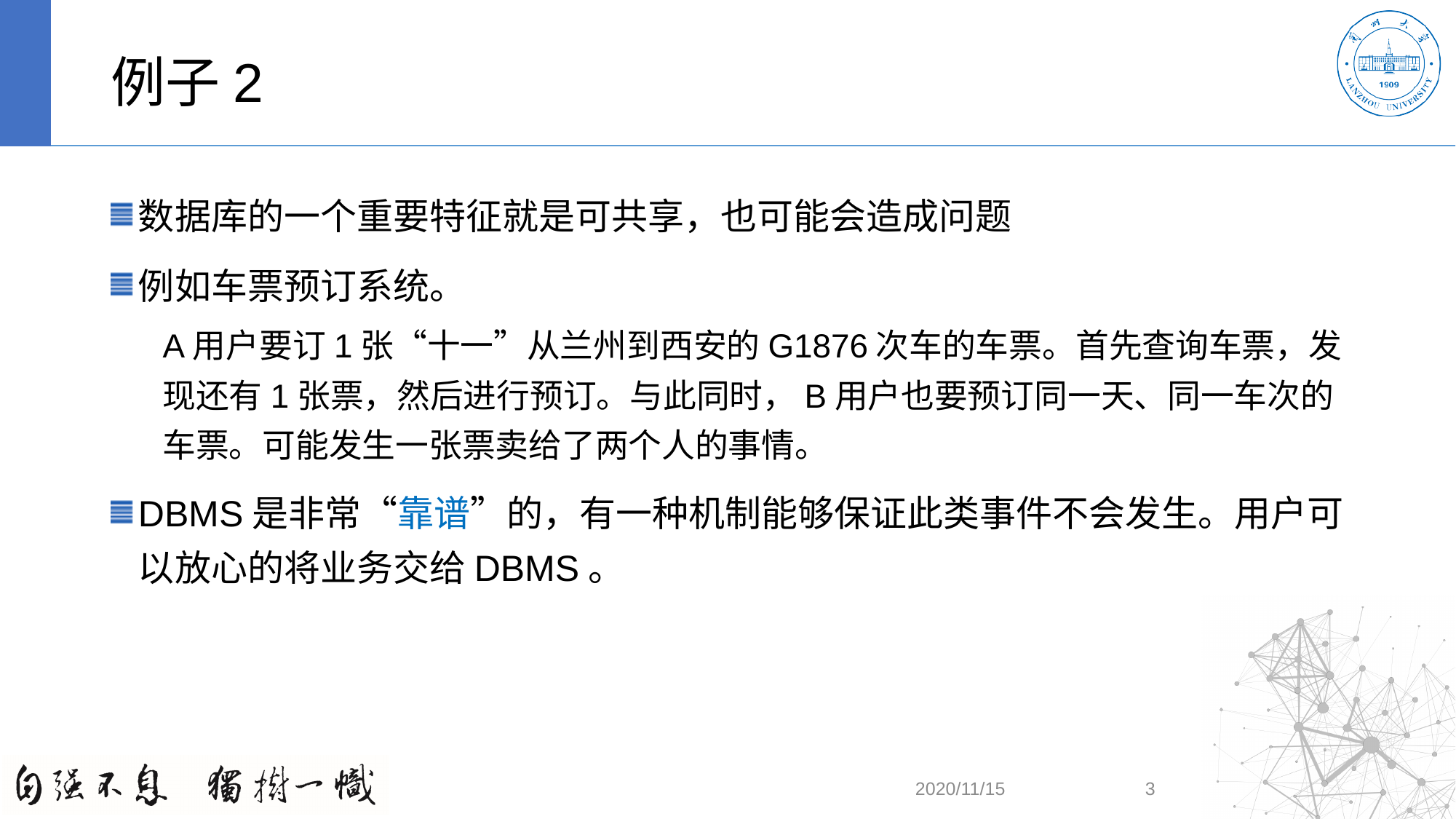

# 例子2
数据库的一个重要特征就是可共享，也可能会造成问题
例如车票预订系统。
A用户要订1张“十一”从兰州到西安的G1876次车的车票。首先查询车票，发现还有1张票，然后进行预订。与此同时，B用户也要预订同一天、同一车次的车票。可能发生一张票卖给了两个人的事情。
DBMS是非常“靠谱”的，有一种机制能够保证此类事件不会发生。用户可以放心的将业务交给DBMS。
2020/11/15
3